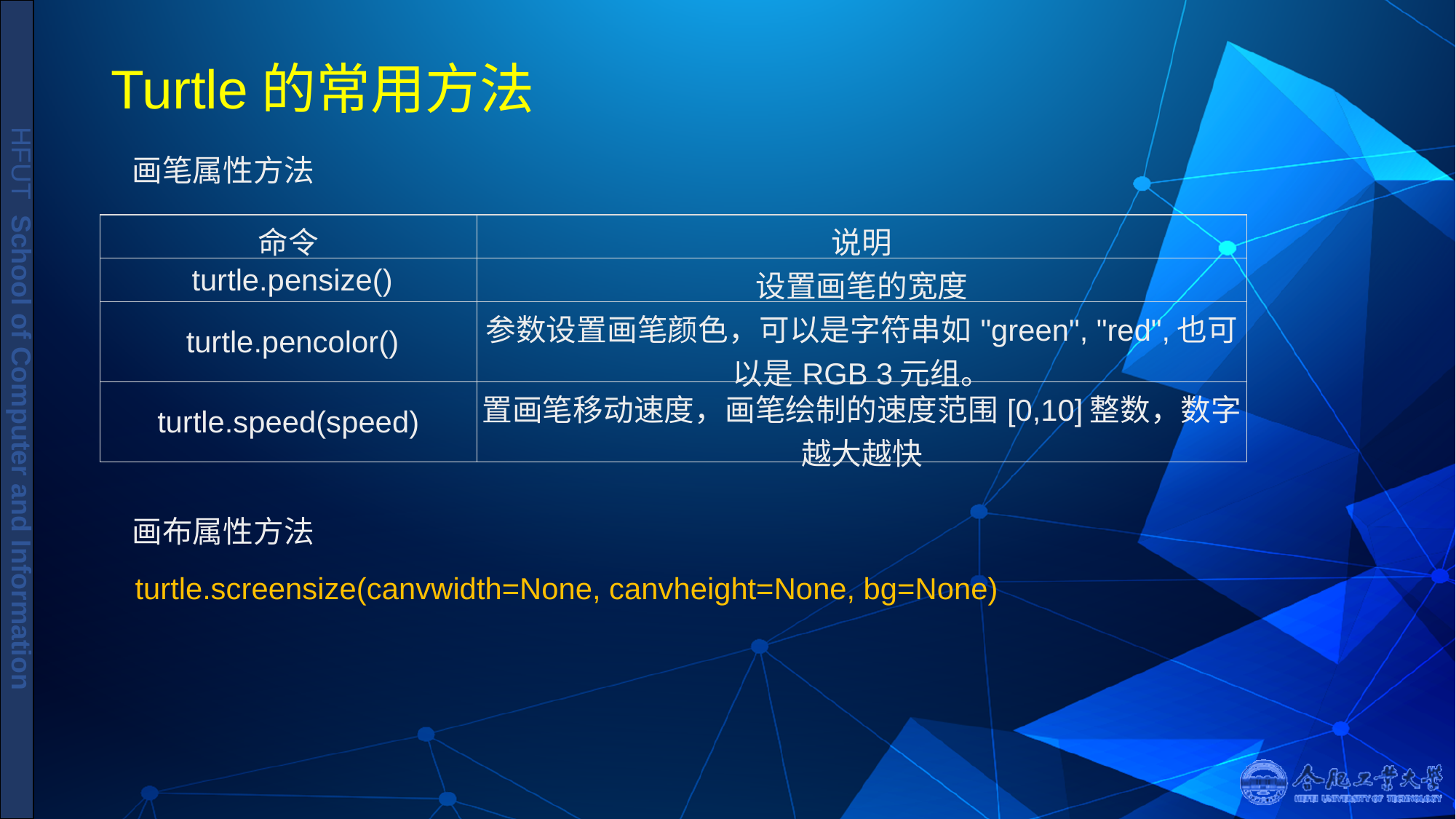

# Turtle的常用方法
      画笔属性方法
| 命令 | 说明 |
| --- | --- |
| turtle.pensize() | 设置画笔的宽度 |
| turtle.pencolor() | 参数设置画笔颜色，可以是字符串如"green", "red",也可以是RGB 3元组。 |
| turtle.speed(speed) | 置画笔移动速度，画笔绘制的速度范围[0,10]整数，数字越大越快 |
      画布属性方法
      turtle.screensize(canvwidth=None, canvheight=None, bg=None)